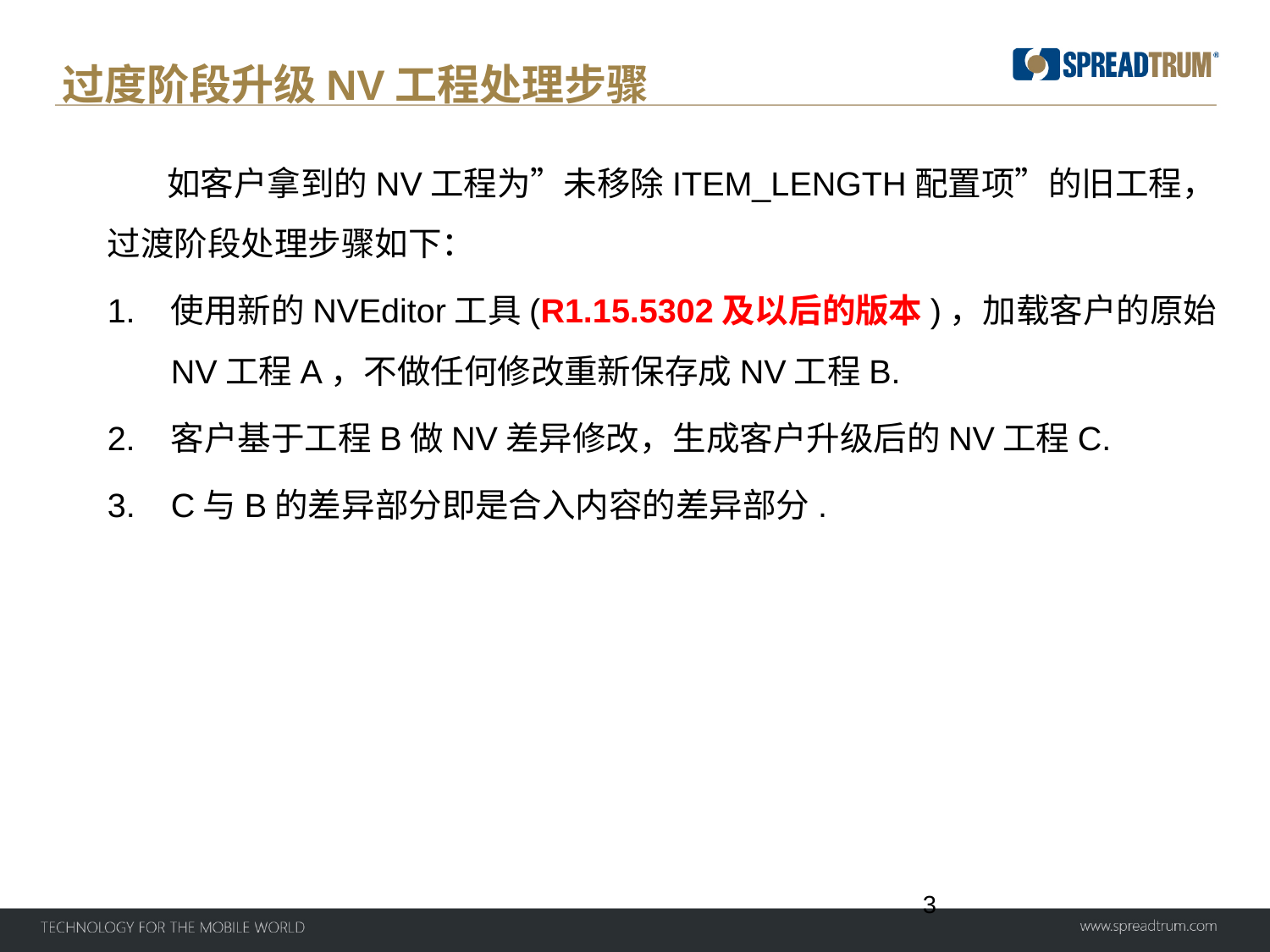

# 过度阶段升级NV工程处理步骤
       如客户拿到的NV工程为”未移除ITEM_LENGTH配置项”的旧工程，过渡阶段处理步骤如下：
使用新的NVEditor工具(R1.15.5302及以后的版本)，加载客户的原始NV工程A，不做任何修改重新保存成NV工程B.
客户基于工程B做NV差异修改，生成客户升级后的NV工程C.
C与B的差异部分即是合入内容的差异部分.

3